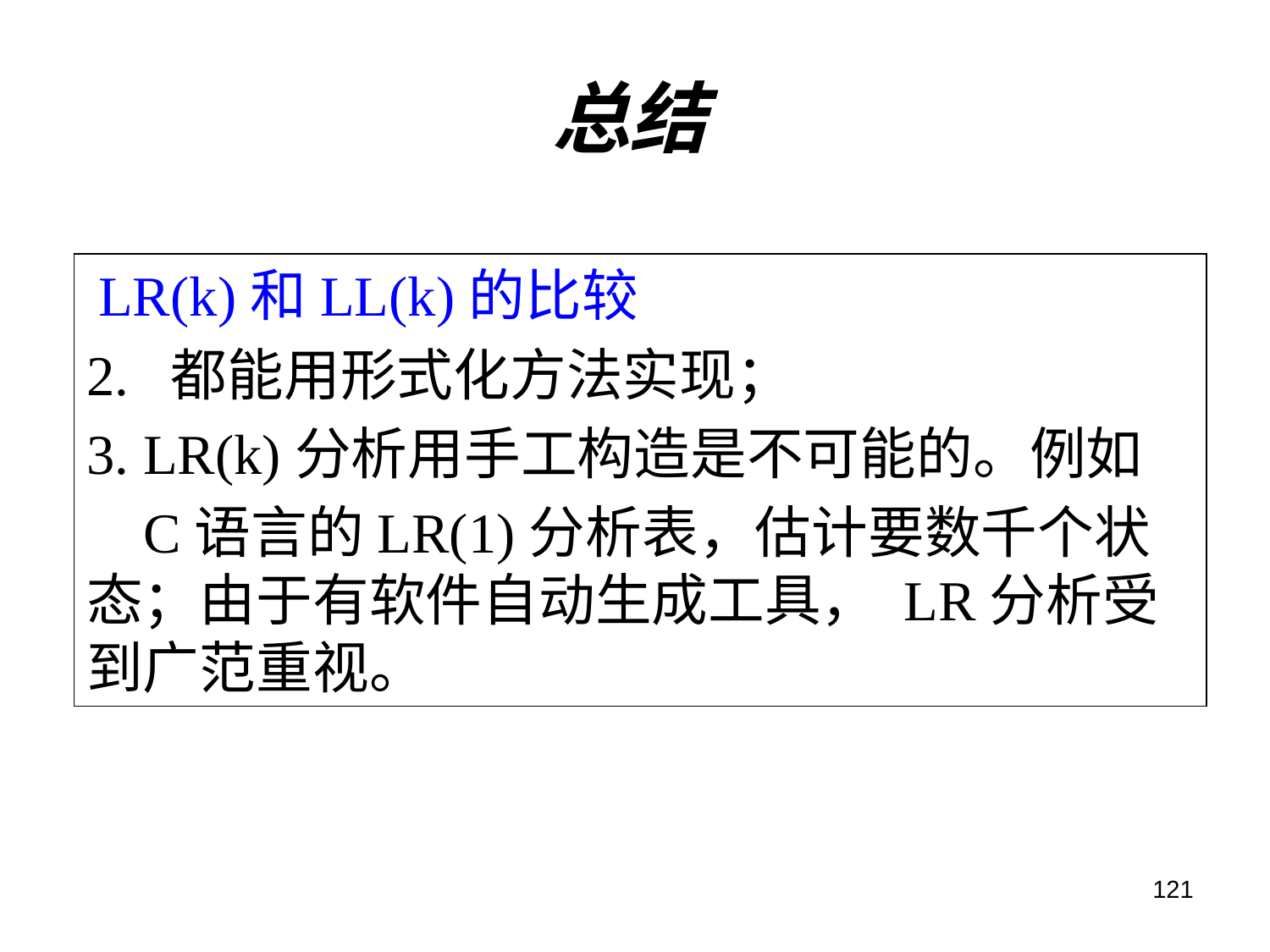

总结
 LR(k)和LL(k)的比较
2.  都能用形式化方法实现；
3. LR(k)分析用手工构造是不可能的。例如
    C语言的LR(1)分析表，估计要数千个状态；由于有软件自动生成工具， LR分析受到广范重视。

121